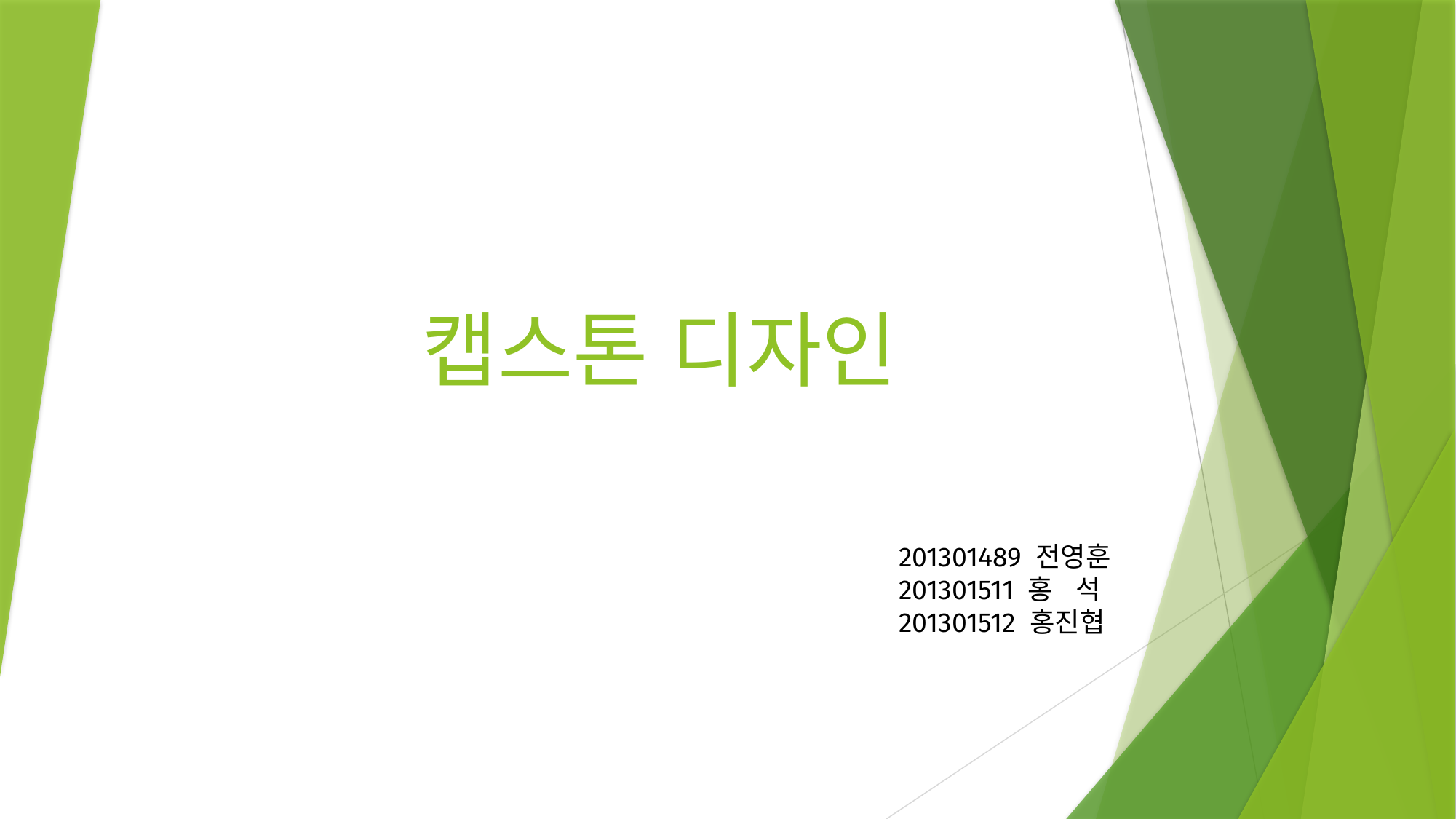

# 캡스톤 디자인
201301489 전영훈
201301511 홍   석
201301512 홍진협